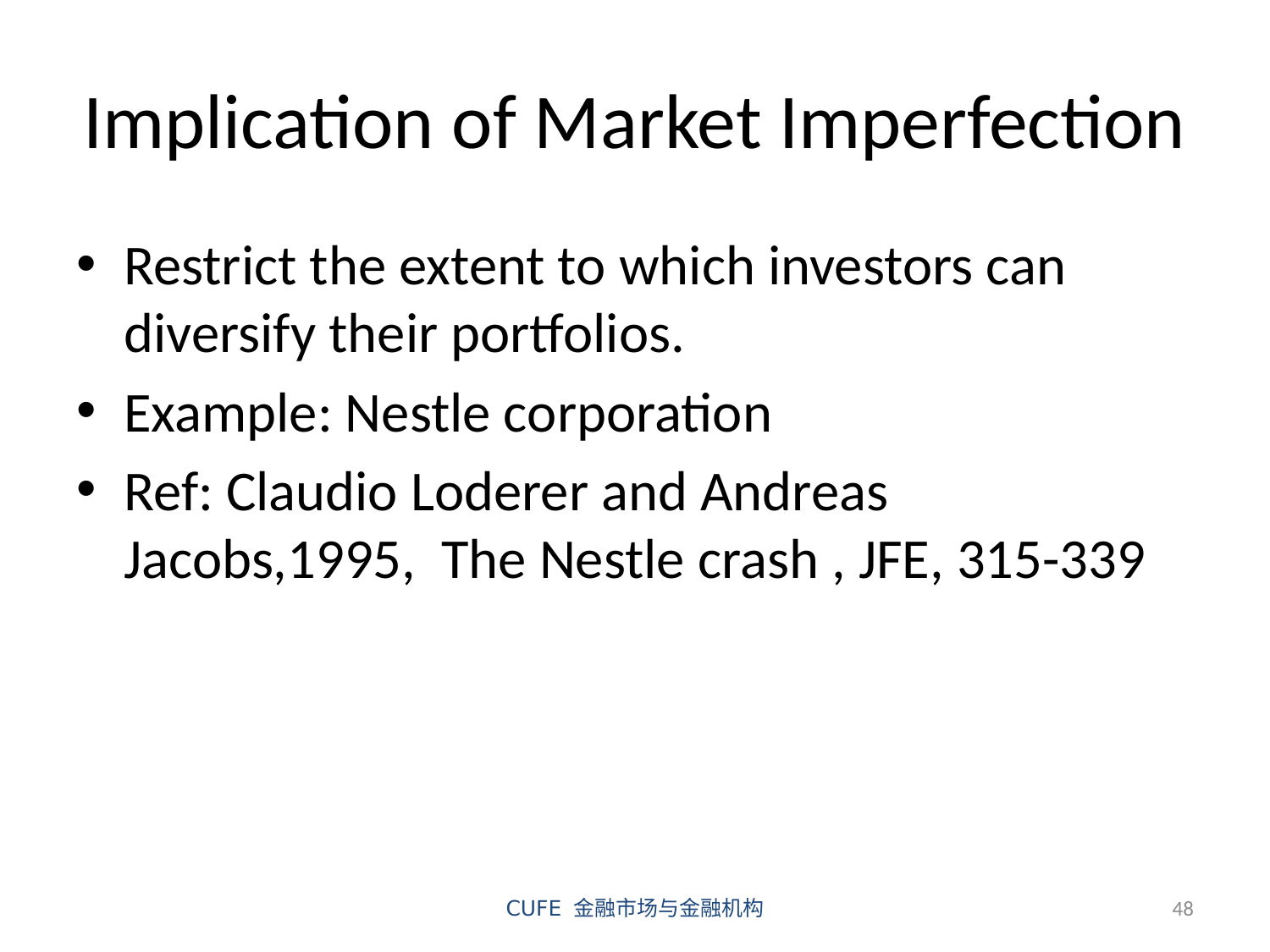

# Implication of Market Imperfection
Restrict the extent to which investors can diversify their portfolios.
Example: Nestle corporation
Ref: Claudio Loderer and Andreas Jacobs,1995,  The Nestle crash , JFE, 315-339

CUFE 金融市场与金融机构
48